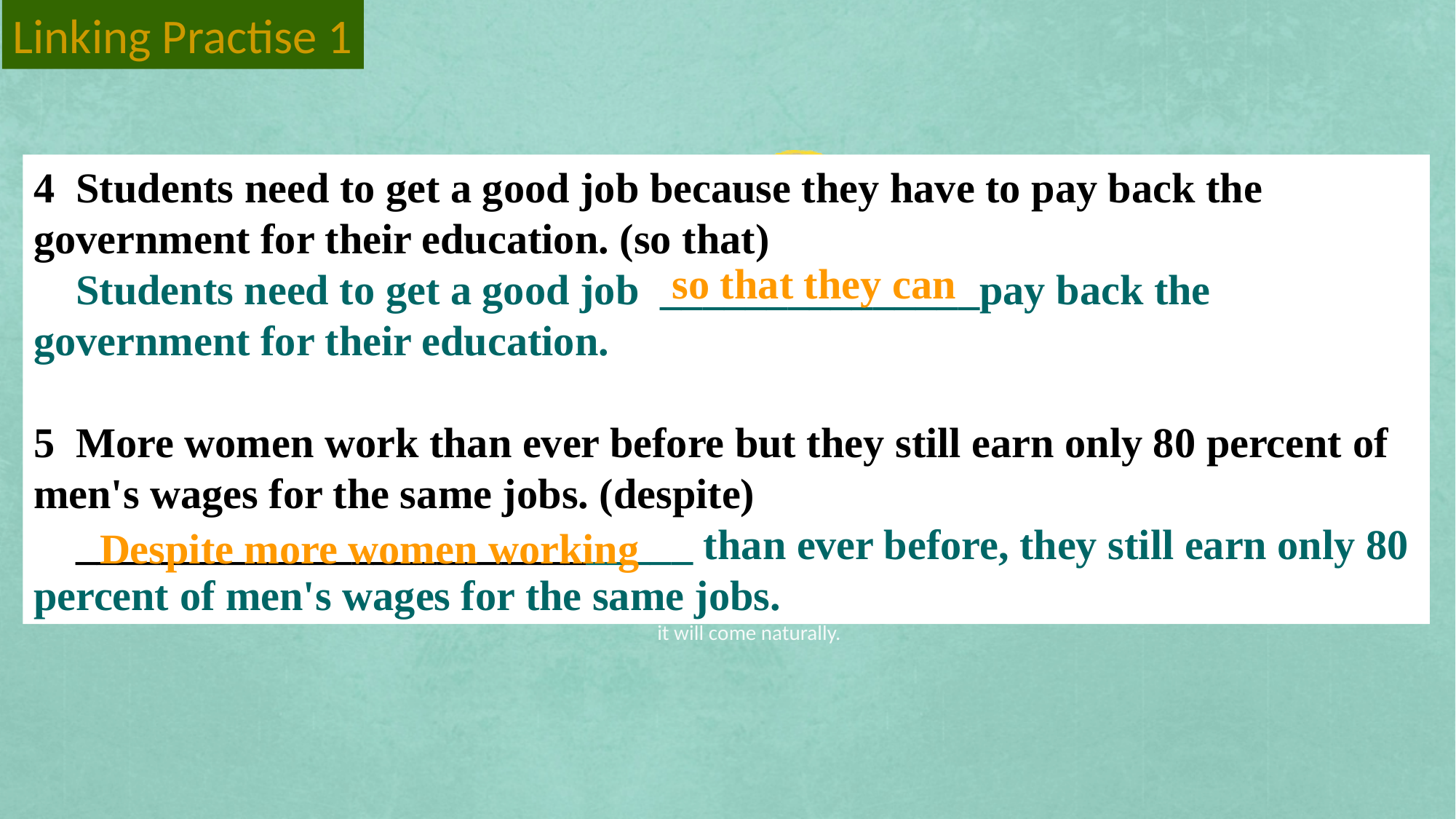

Linking Practise 1
4  Students need to get a good job because they have to pay back the government for their education. (so that)
    Students need to get a good job  _______________pay back the government for their education.

5  More women work than ever before but they still earn only 80 percent of men's wages for the same jobs. (despite)
    _____________________________ than ever before, they still earn only 80 percent of men's wages for the same jobs.
so that they can
Despite more women working
请输入第二章标题
Don't aim for success if you want it; just do what you love and believe in, and it will come naturally.